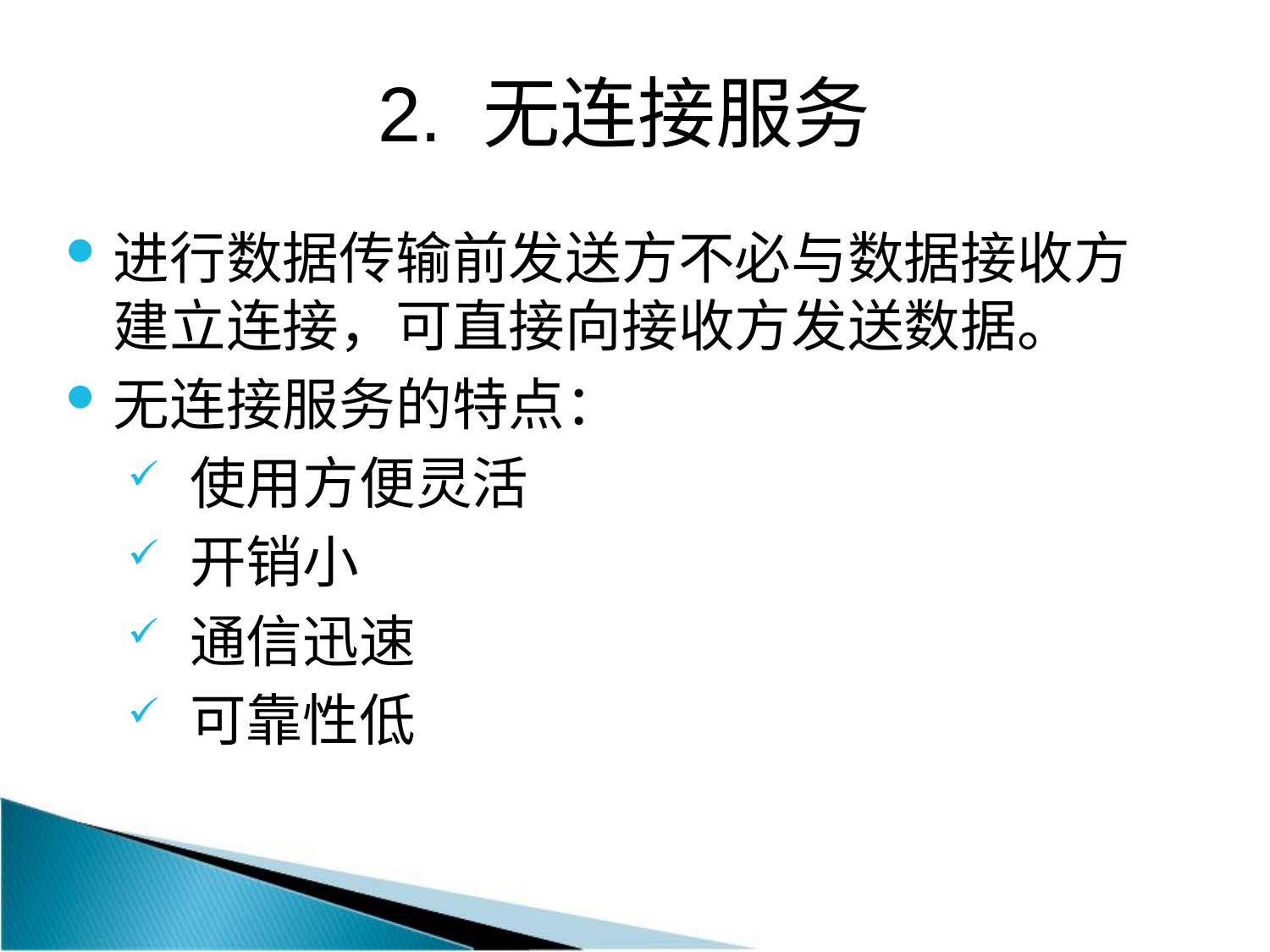

# 2. 无连接服务
进行数据传输前发送方不必与数据接收方建立连接，可直接向接收方发送数据。
无连接服务的特点：
使用方便灵活
开销小
通信迅速
可靠性低